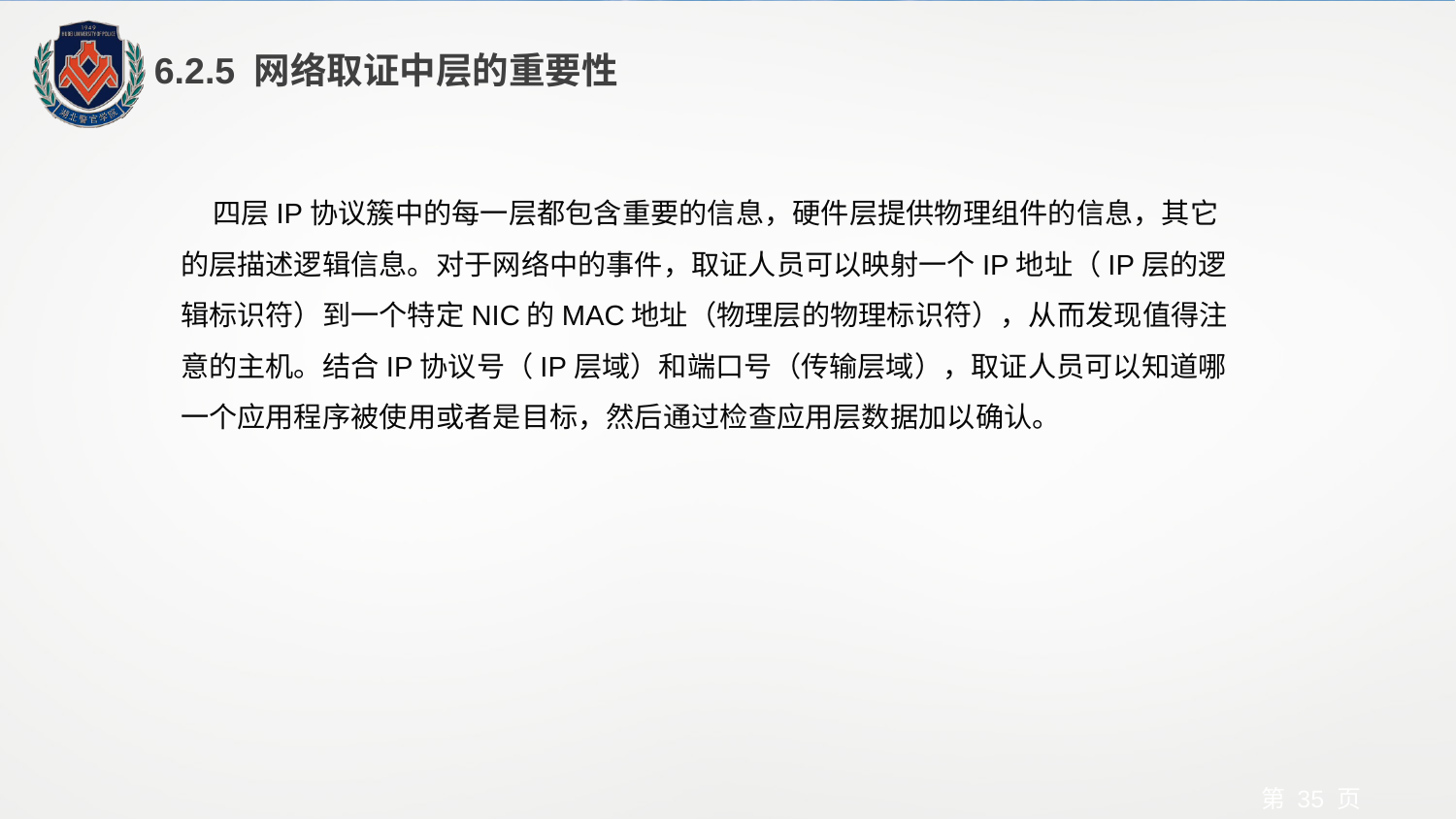

6.2.5 网络取证中层的重要性
    四层IP协议簇中的每一层都包含重要的信息，硬件层提供物理组件的信息，其它的层描述逻辑信息。对于网络中的事件，取证人员可以映射一个IP地址（IP层的逻辑标识符）到一个特定NIC的MAC地址（物理层的物理标识符），从而发现值得注意的主机。结合IP协议号（IP层域）和端口号（传输层域），取证人员可以知道哪一个应用程序被使用或者是目标，然后通过检查应用层数据加以确认。